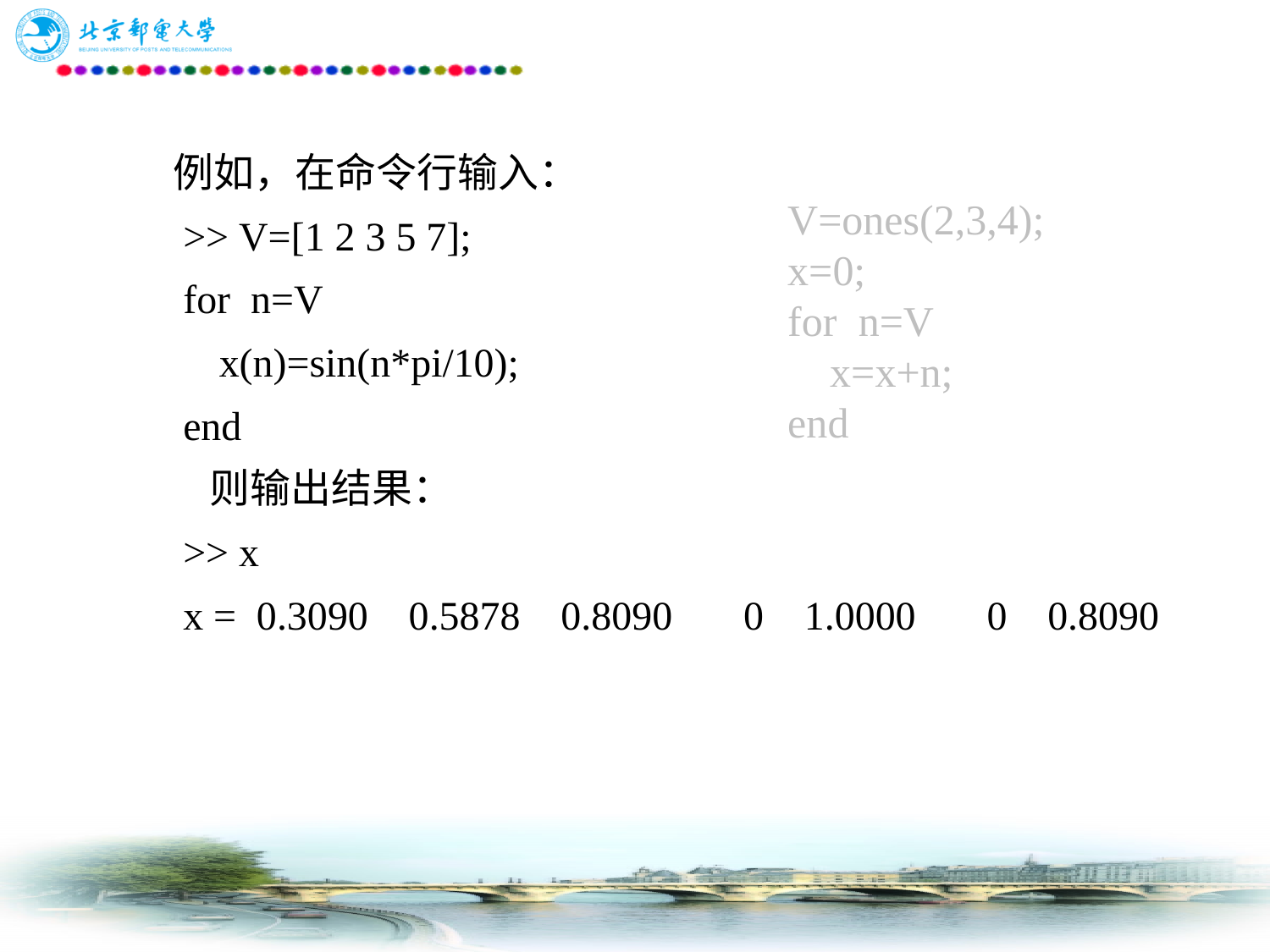

# 例如，在命令行输入： 　　>> V=[1 2 3 5 7]; 　　for  n=V 　　	x(n)=sin(n*pi/10); 　　end 　　    则输出结果： 　　>> x 　　x =  0.3090    0.5878    0.8090       0    1.0000       0    0.8090
V=ones(2,3,4);
x=0;
for  n=V
    x=x+n;
end